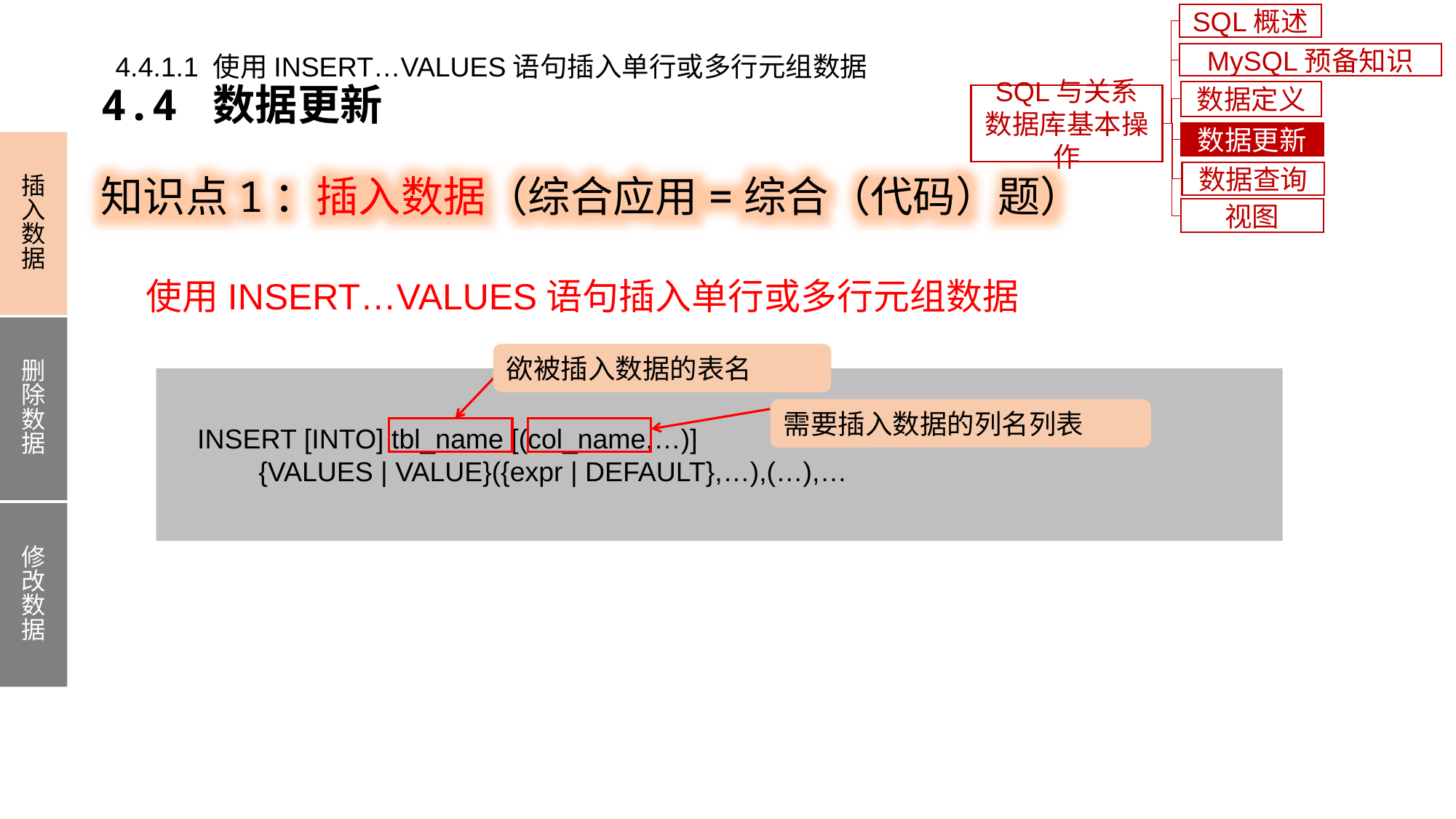

SQL概述
4.4.1.1 使用INSERT…VALUES语句插入单行或多行元组数据
MySQL预备知识
4.4 数据更新
数据定义
SQL与关系数据库基本操作
数据更新
知识点1：插入数据（综合应用=综合（代码）题）
插入数据
删除数据
修改数据
数据查询
视图
使用INSERT…VALUES语句插入单行或多行元组数据
欲被插入数据的表名
    INSERT [INTO] tbl_name [(col_name,…)]
            {VALUES | VALUE}({expr | DEFAULT},…),(…),…
需要插入数据的列名列表